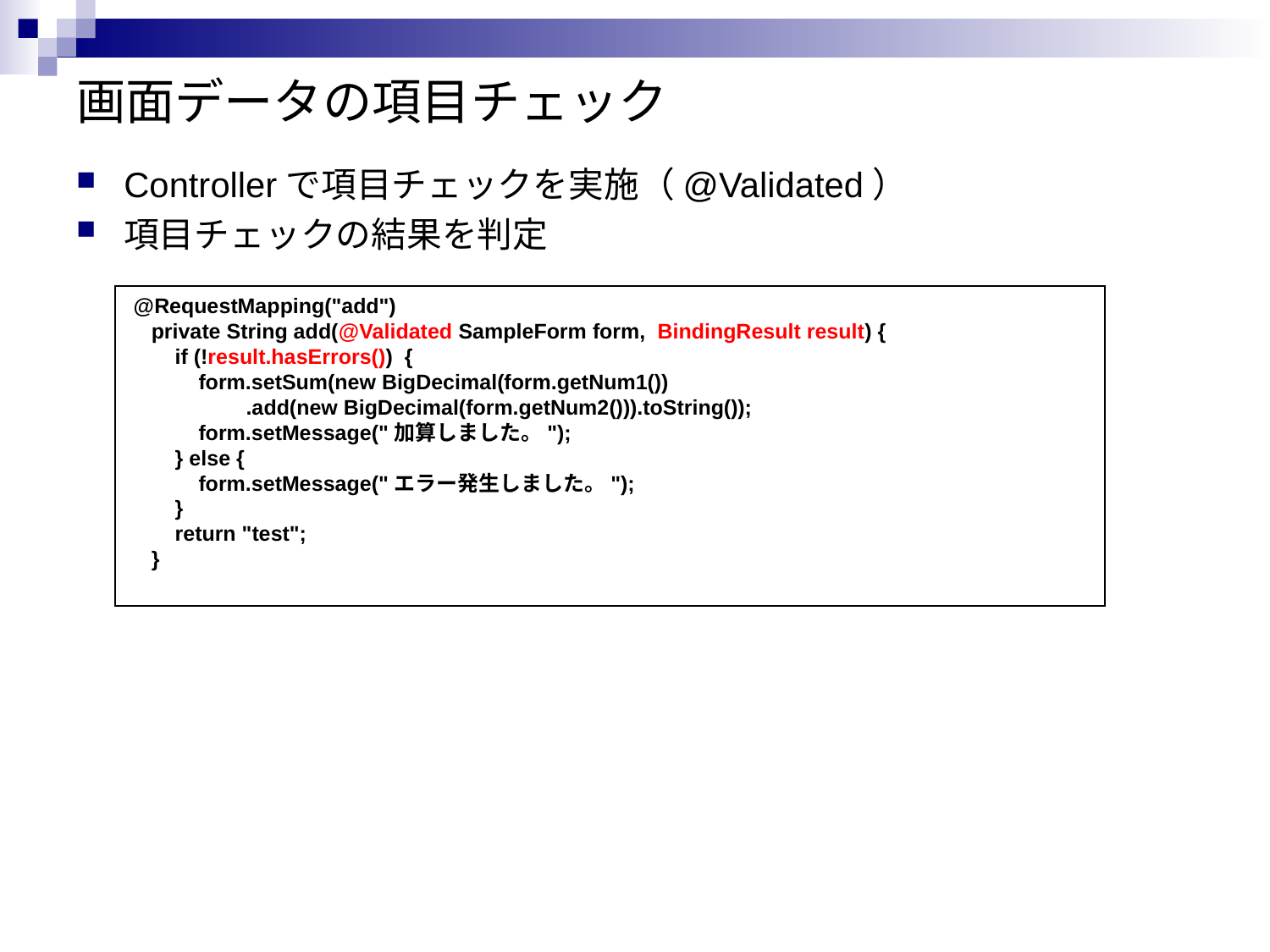

# 画面データの項目チェック
Controllerで項目チェックを実施（@Validated）
項目チェックの結果を判定

 @RequestMapping("add")
    private String add(@Validated SampleForm form,  BindingResult result) {
        if (!result.hasErrors())  {
            form.setSum(new BigDecimal(form.getNum1())
                    .add(new BigDecimal(form.getNum2())).toString());
            form.setMessage("加算しました。");
        } else {
            form.setMessage("エラー発生しました。");
        }
        return "test";
    }